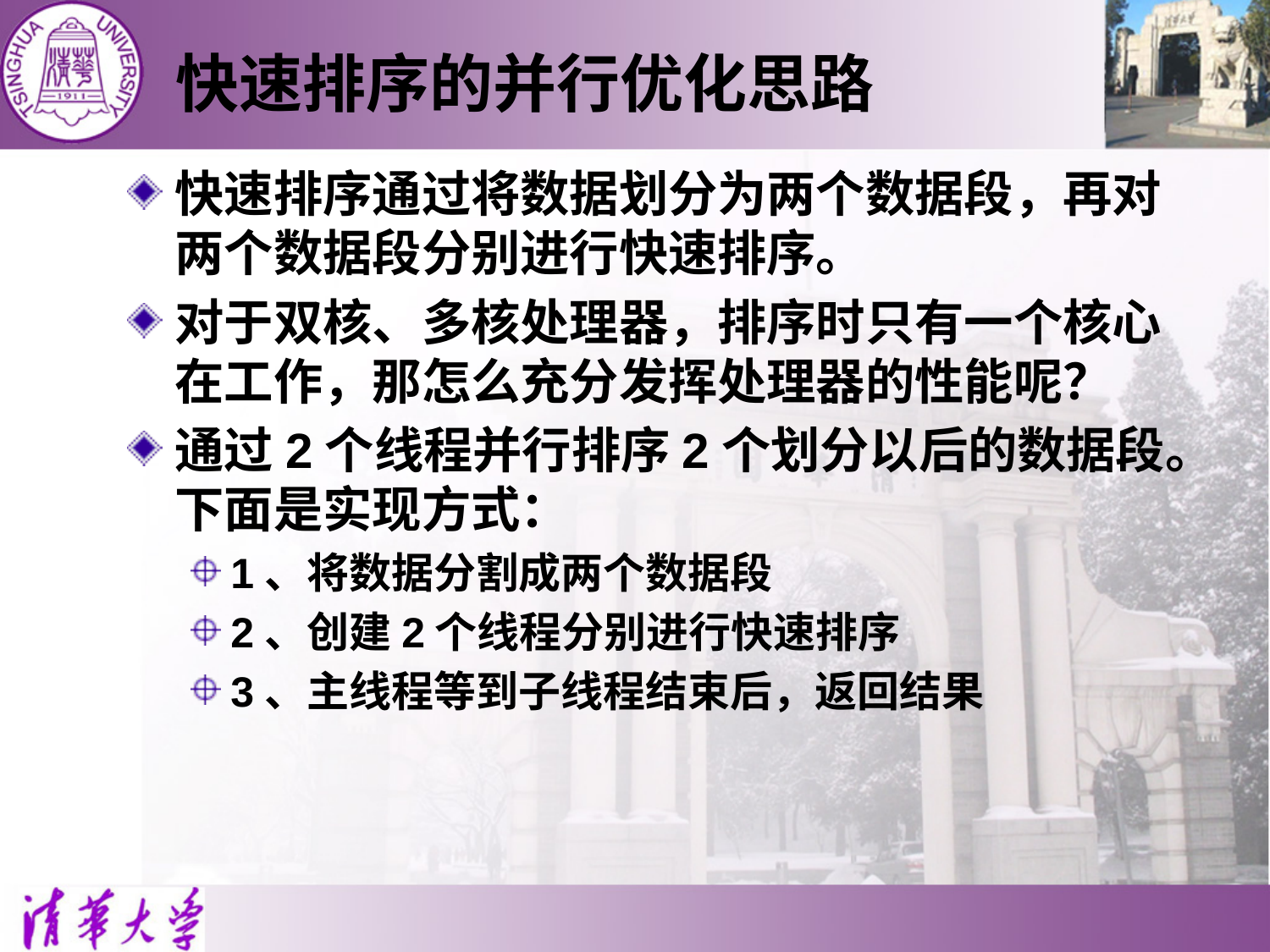

# 快速排序的并行优化思路
快速排序通过将数据划分为两个数据段，再对两个数据段分别进行快速排序。
对于双核、多核处理器，排序时只有一个核心在工作，那怎么充分发挥处理器的性能呢？
通过2个线程并行排序2个划分以后的数据段。下面是实现方式：
1、将数据分割成两个数据段
2、创建2个线程分别进行快速排序
3、主线程等到子线程结束后，返回结果